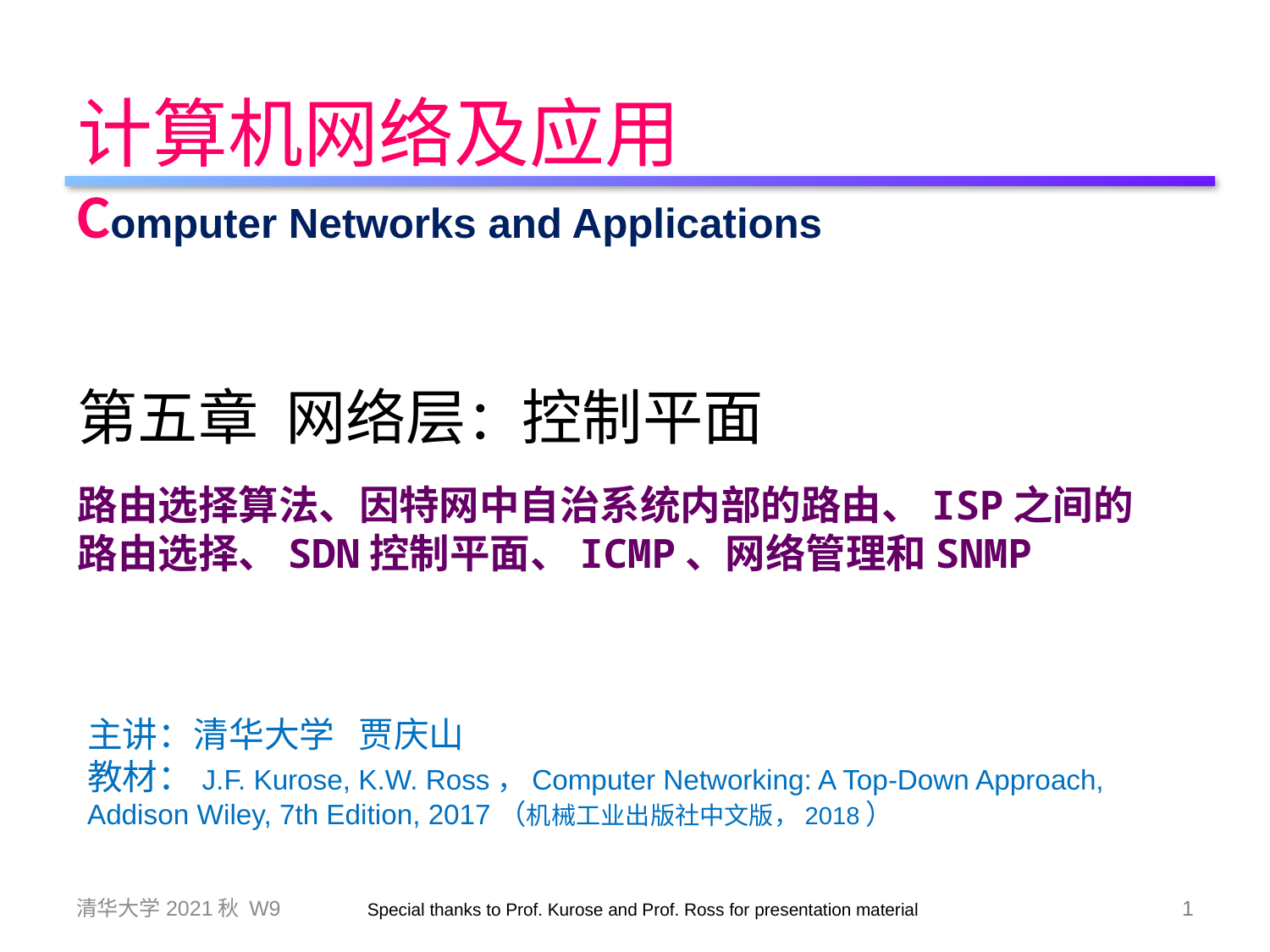

计算机网络及应用
Computer Networks and Applications
第五章  网络层：控制平面
路由选择算法、因特网中自治系统内部的路由、ISP之间的路由选择、SDN控制平面、ICMP、网络管理和SNMP
主讲：清华大学   贾庆山
教材：J.F. Kurose, K.W. Ross，Computer Networking: A Top-Down Approach, Addison Wiley, 7th Edition, 2017（机械工业出版社中文版，2018）
清华大学2021秋 W9
1
Special thanks to Prof. Kurose and Prof. Ross for presentation material